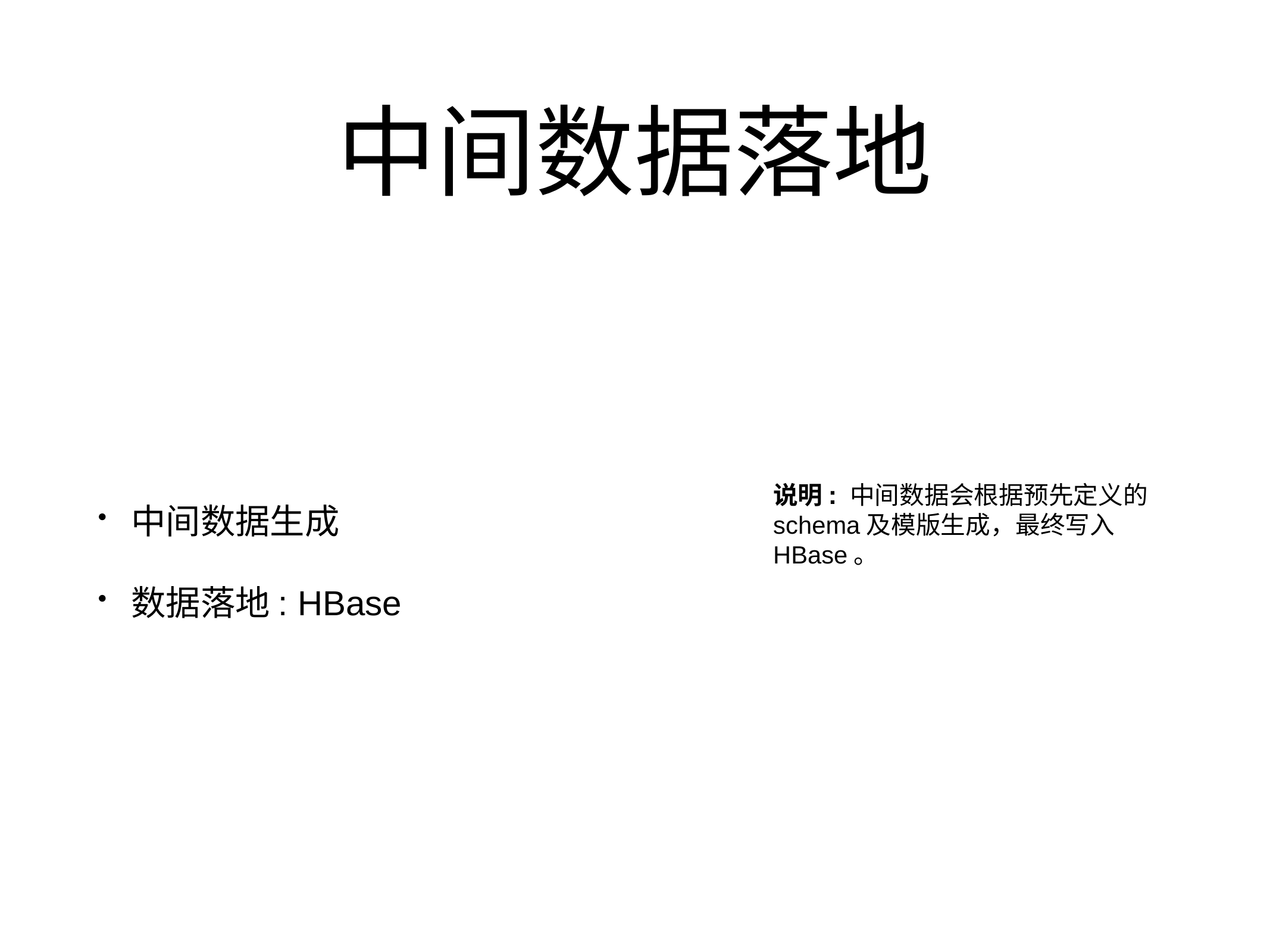

# 中间数据落地
中间数据生成
数据落地: HBase
说明: 中间数据会根据预先定义的schema及模版生成，最终写入HBase。